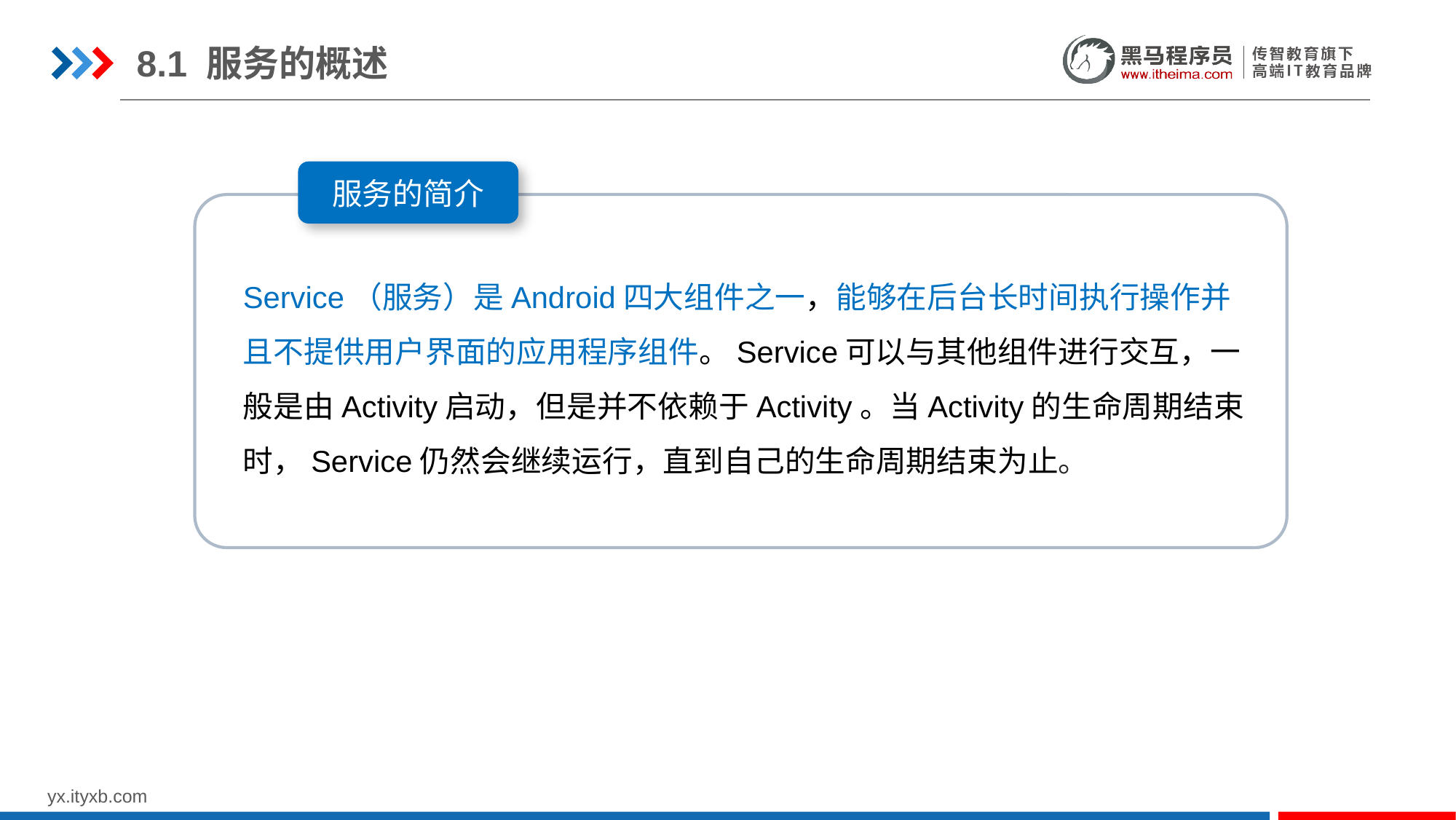

8.1 服务的概述
服务的简介

Service（服务）是Android四大组件之一，能够在后台长时间执行操作并且不提供用户界面的应用程序组件。Service可以与其他组件进行交互，一般是由Activity启动，但是并不依赖于Activity。当Activity的生命周期结束时，Service仍然会继续运行，直到自己的生命周期结束为止。